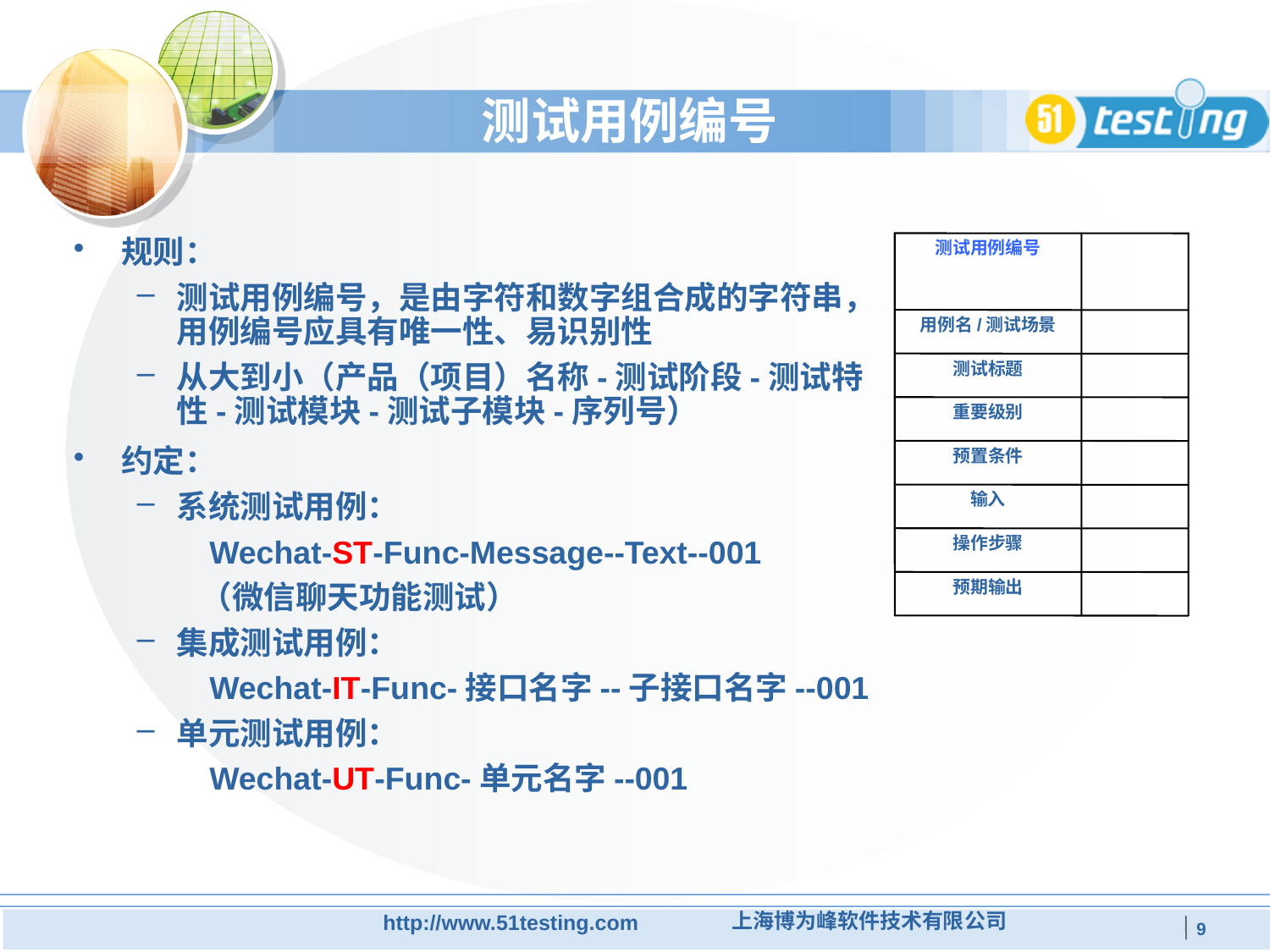

# 测试用例编号
规则：
测试用例编号，是由字符和数字组合成的字符串，用例编号应具有唯一性、易识别性
从大到小（产品（项目）名称-测试阶段-测试特性-测试模块-测试子模块-序列号）
约定：
系统测试用例：
 Wechat-ST-Func-Message--Text--001
（微信聊天功能测试）
集成测试用例：
 Wechat-IT-Func-接口名字--子接口名字--001
单元测试用例：
 Wechat-UT-Func-单元名字--001
测试用例编号

用例名/测试场景

测试标题

重要级别

预置条件

输入

操作步骤

预期输出